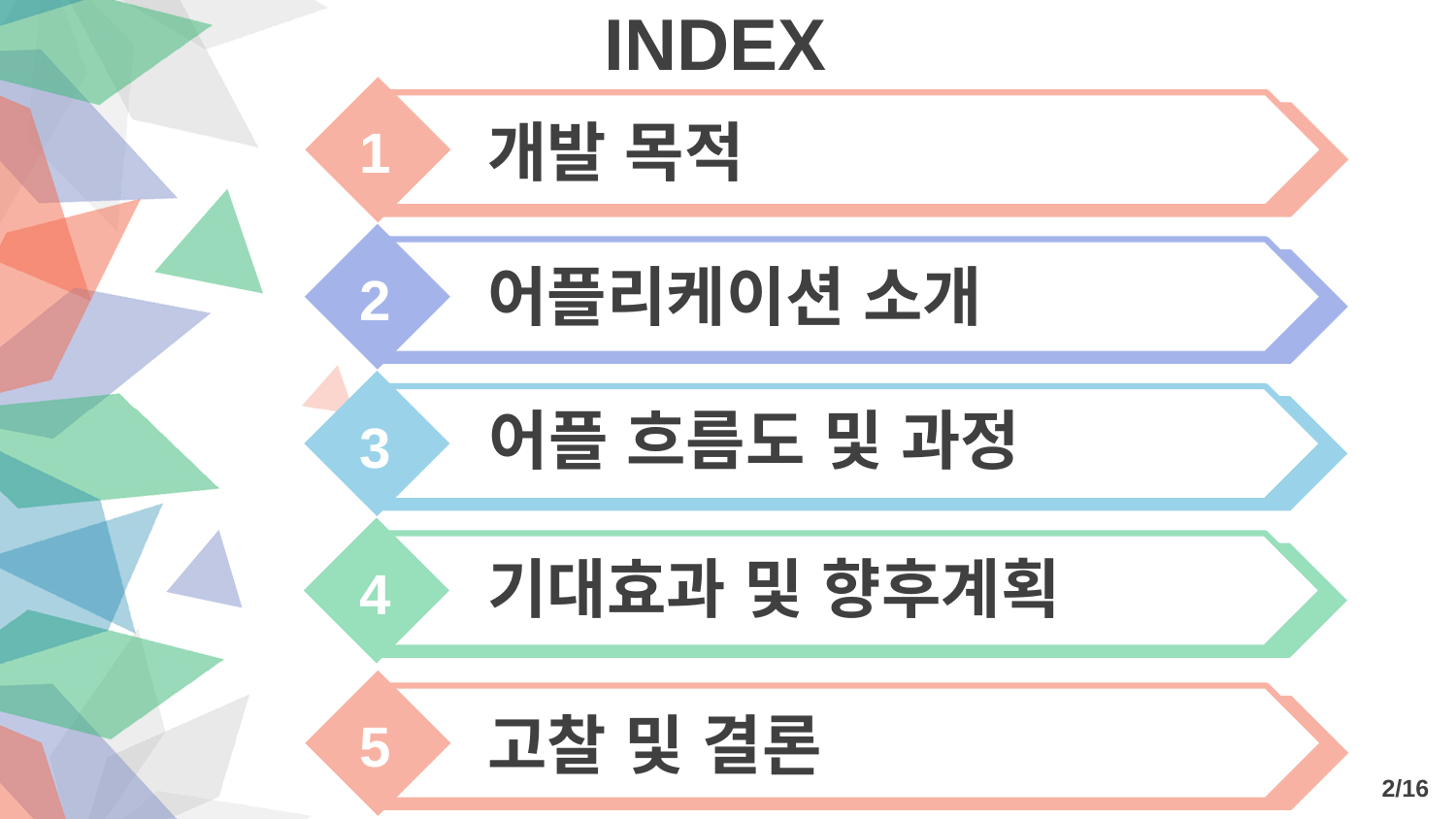

INDEX

개발 목적
1

어플리케이션 소개
2

어플 흐름도 및 과정
3

기대효과 및 향후계획
4

고찰 및 결론
5
2/16